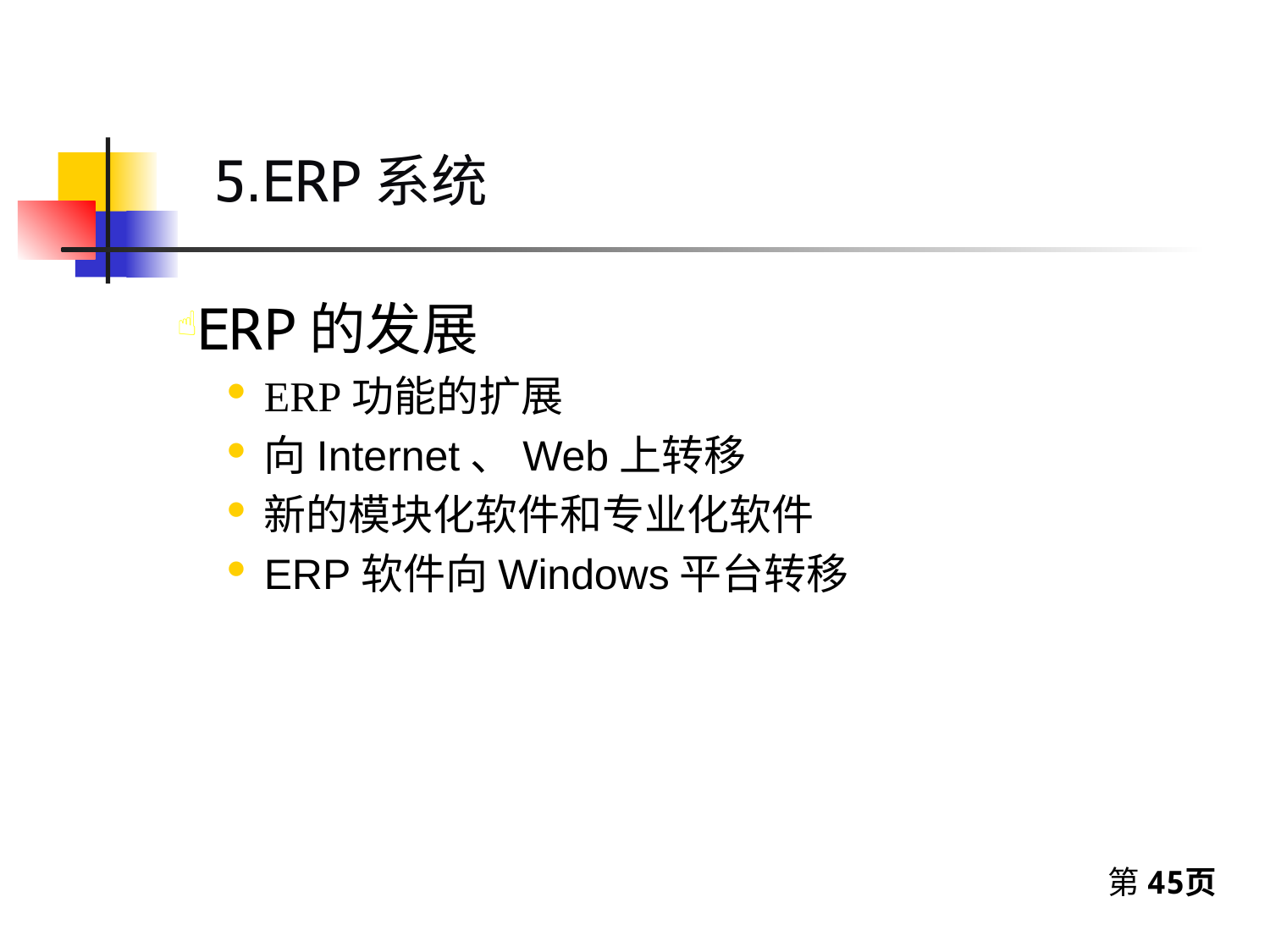

5.ERP系统
ERP的发展
ERP功能的扩展
向Internet、Web上转移
新的模块化软件和专业化软件
ERP软件向Windows平台转移